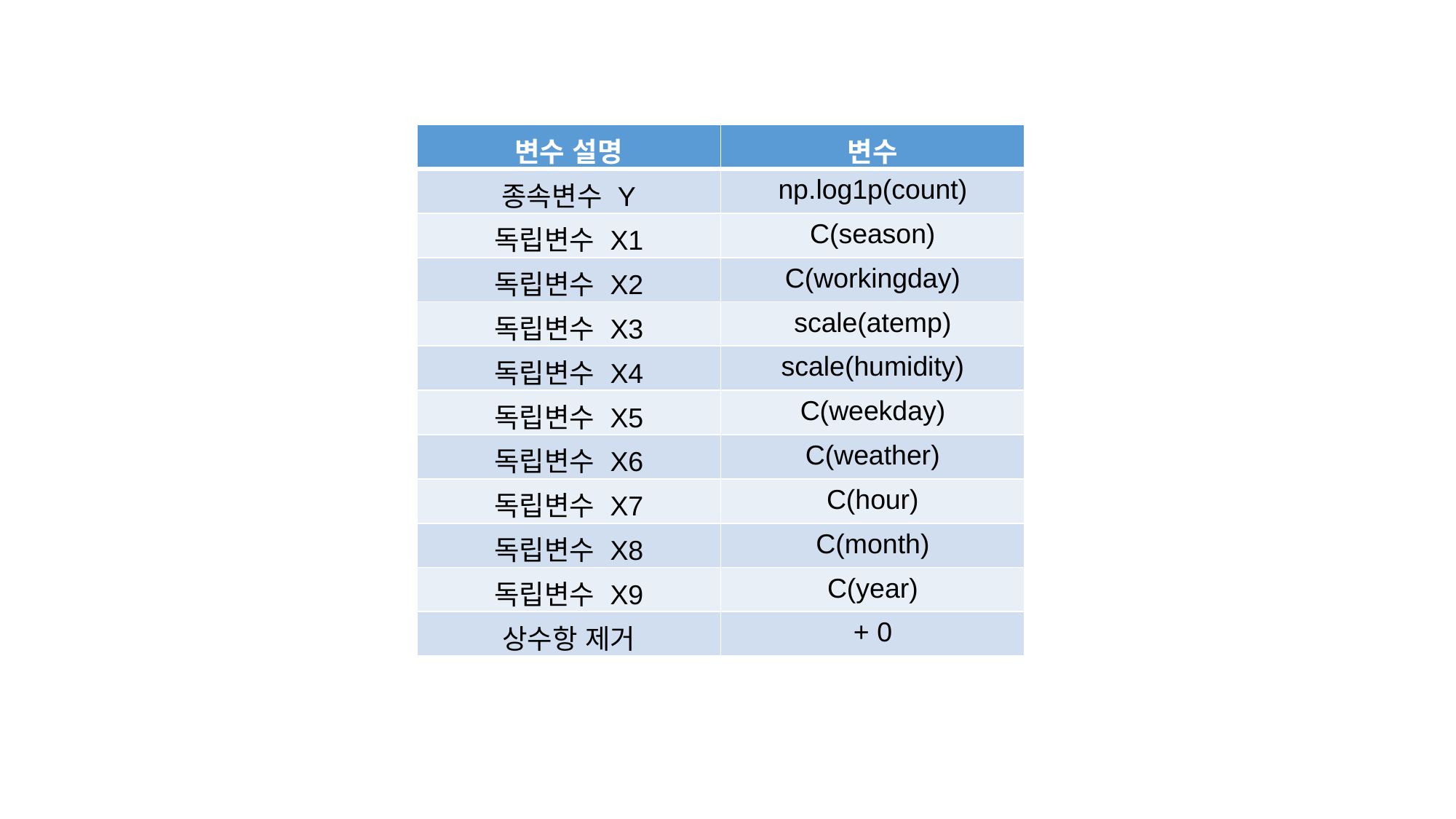

'np.log1p(count) ~ C(season) + C(workingday) + scale(atemp) + scale(humidity) + C(weekday) + C(weather) + C(hour) + C(month) + C(year) + 0'
| 변수 설명 | 변수 |
| --- | --- |
| 종속변수 Y | np.log1p(count) |
| 독립변수 X1 | C(season) |
| 독립변수 X2 | C(workingday) |
| 독립변수 X3 | scale(atemp) |
| 독립변수 X4 | scale(humidity) |
| 독립변수 X5 | C(weekday) |
| 독립변수 X6 | C(weather) |
| 독립변수 X7 | C(hour) |
| 독립변수 X8 | C(month) |
| 독립변수 X9 | C(year) |
| 상수항 제거 | + 0 |